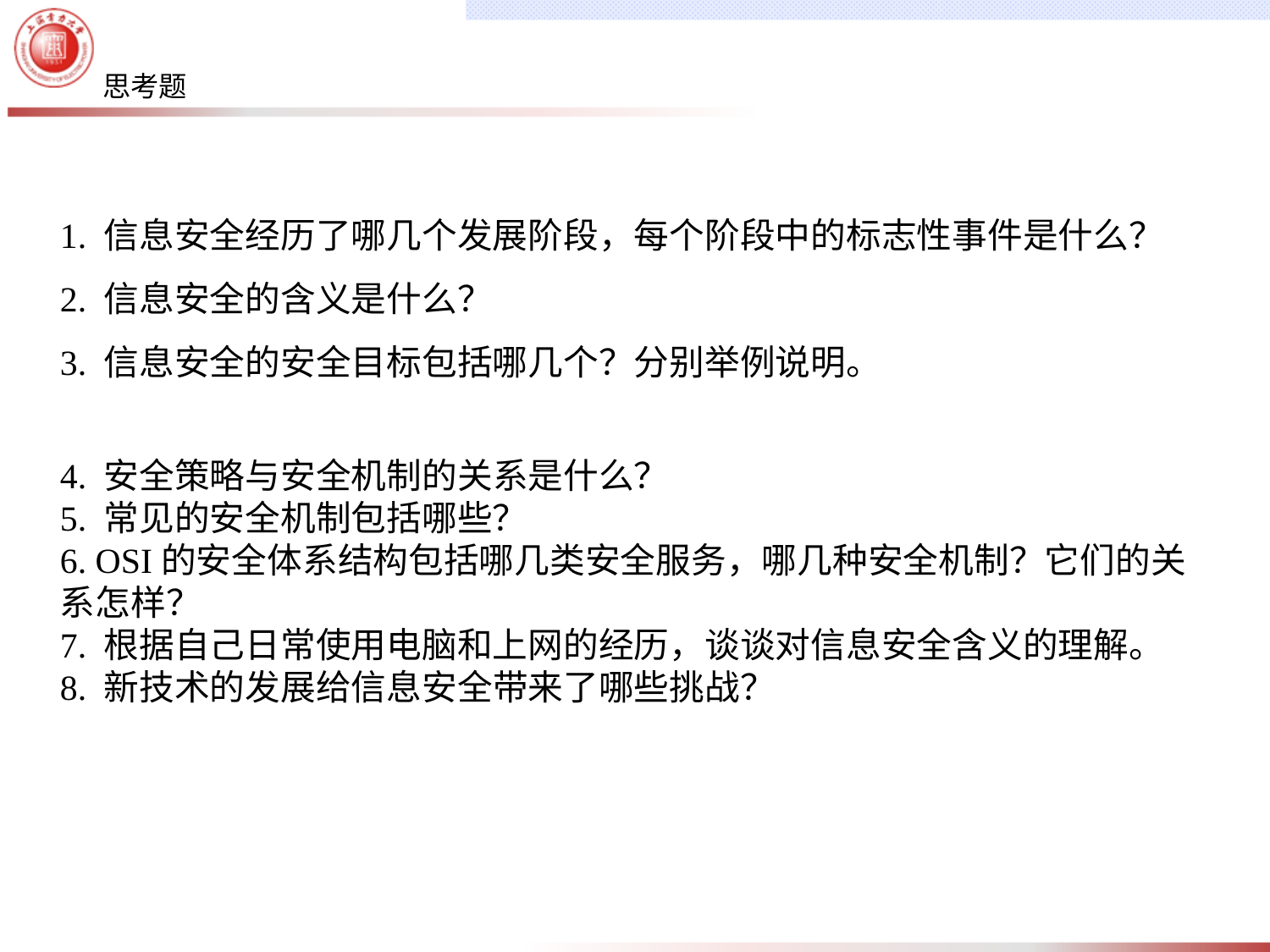

思考题
1. 信息安全经历了哪几个发展阶段，每个阶段中的标志性事件是什么？
2. 信息安全的含义是什么？
3. 信息安全的安全目标包括哪几个？分别举例说明。
4. 安全策略与安全机制的关系是什么？
5. 常见的安全机制包括哪些？
6. OSI的安全体系结构包括哪几类安全服务，哪几种安全机制？它们的关系怎样？
7. 根据自己日常使用电脑和上网的经历，谈谈对信息安全含义的理解。
8. 新技术的发展给信息安全带来了哪些挑战？